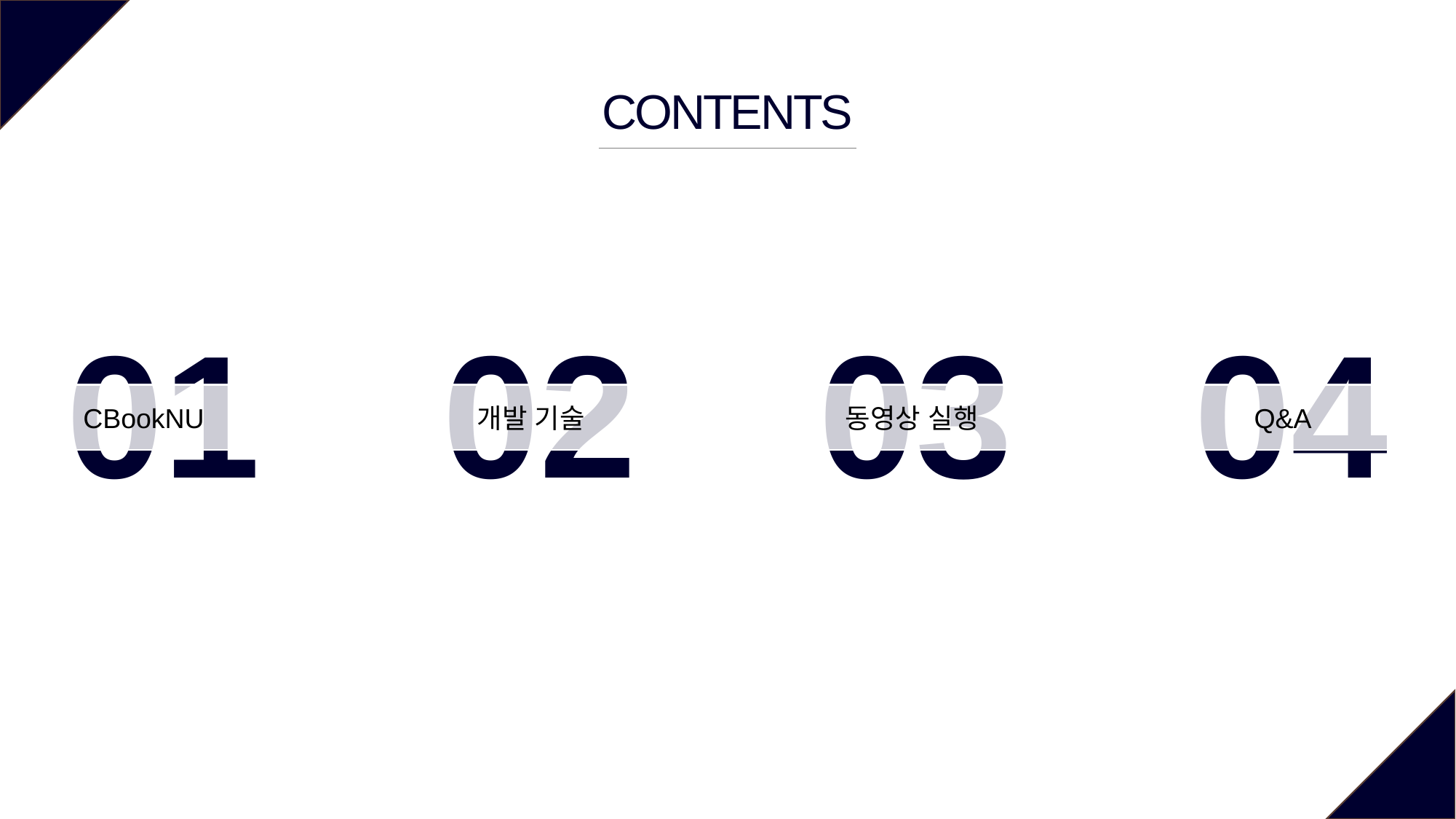

CONTENTS
01
02
03
04
CBookNU
개발 기술
동영상 실행
Q&A